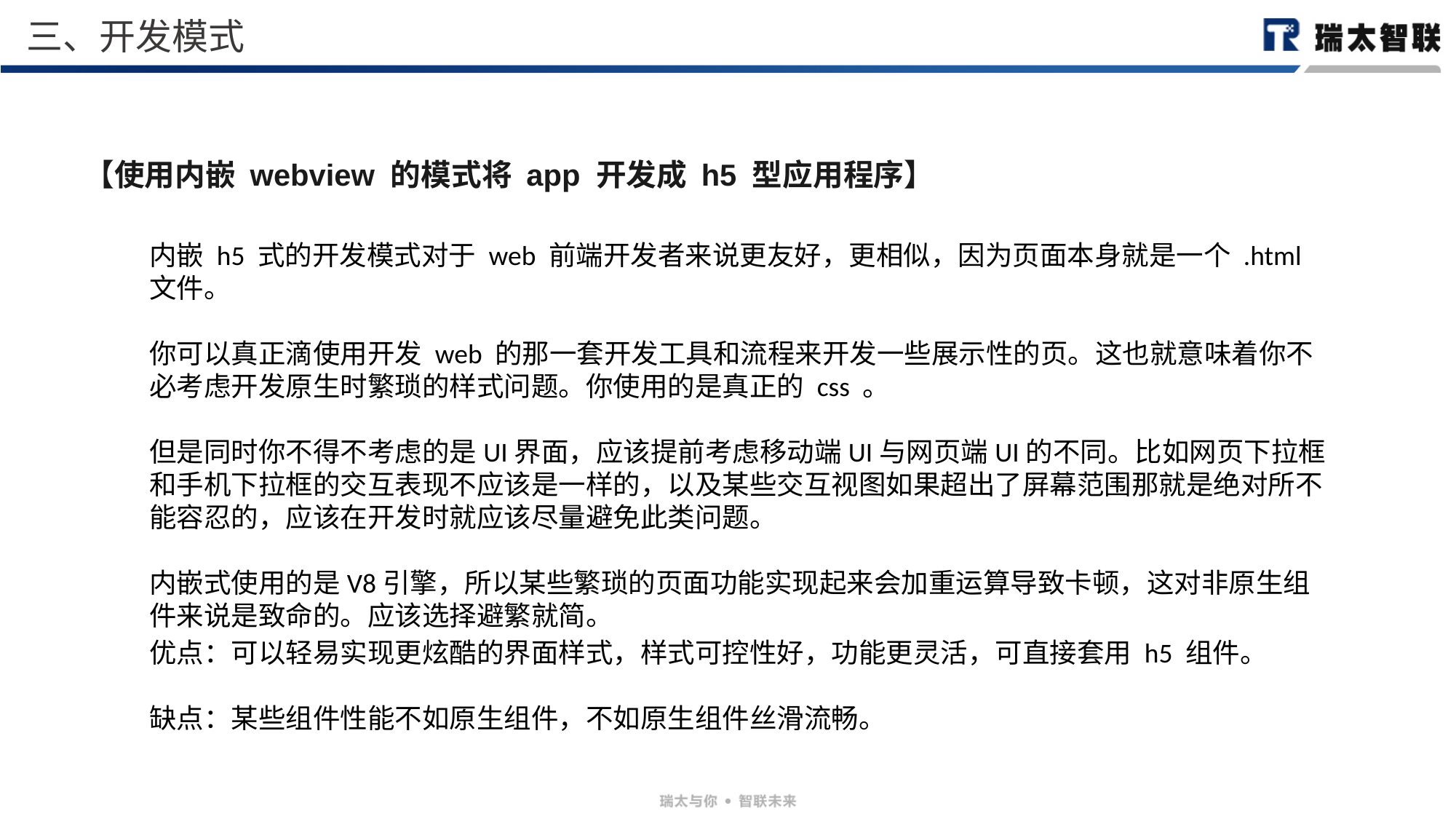

三、开发模式
【使用内嵌 webview 的模式将 app 开发成 h5 型应用程序】
内嵌 h5 式的开发模式对于 web 前端开发者来说更友好，更相似，因为页面本身就是一个 .html 文件。

你可以真正滴使用开发 web 的那一套开发工具和流程来开发一些展示性的页。这也就意味着你不必考虑开发原生时繁琐的样式问题。你使用的是真正的 css 。

但是同时你不得不考虑的是UI界面，应该提前考虑移动端UI与网页端UI的不同。比如网页下拉框和手机下拉框的交互表现不应该是一样的，以及某些交互视图如果超出了屏幕范围那就是绝对所不能容忍的，应该在开发时就应该尽量避免此类问题。

内嵌式使用的是V8引擎，所以某些繁琐的页面功能实现起来会加重运算导致卡顿，这对非原生组件来说是致命的。应该选择避繁就简。
优点：可以轻易实现更炫酷的界面样式，样式可控性好，功能更灵活，可直接套用 h5 组件。

缺点：某些组件性能不如原生组件，不如原生组件丝滑流畅。